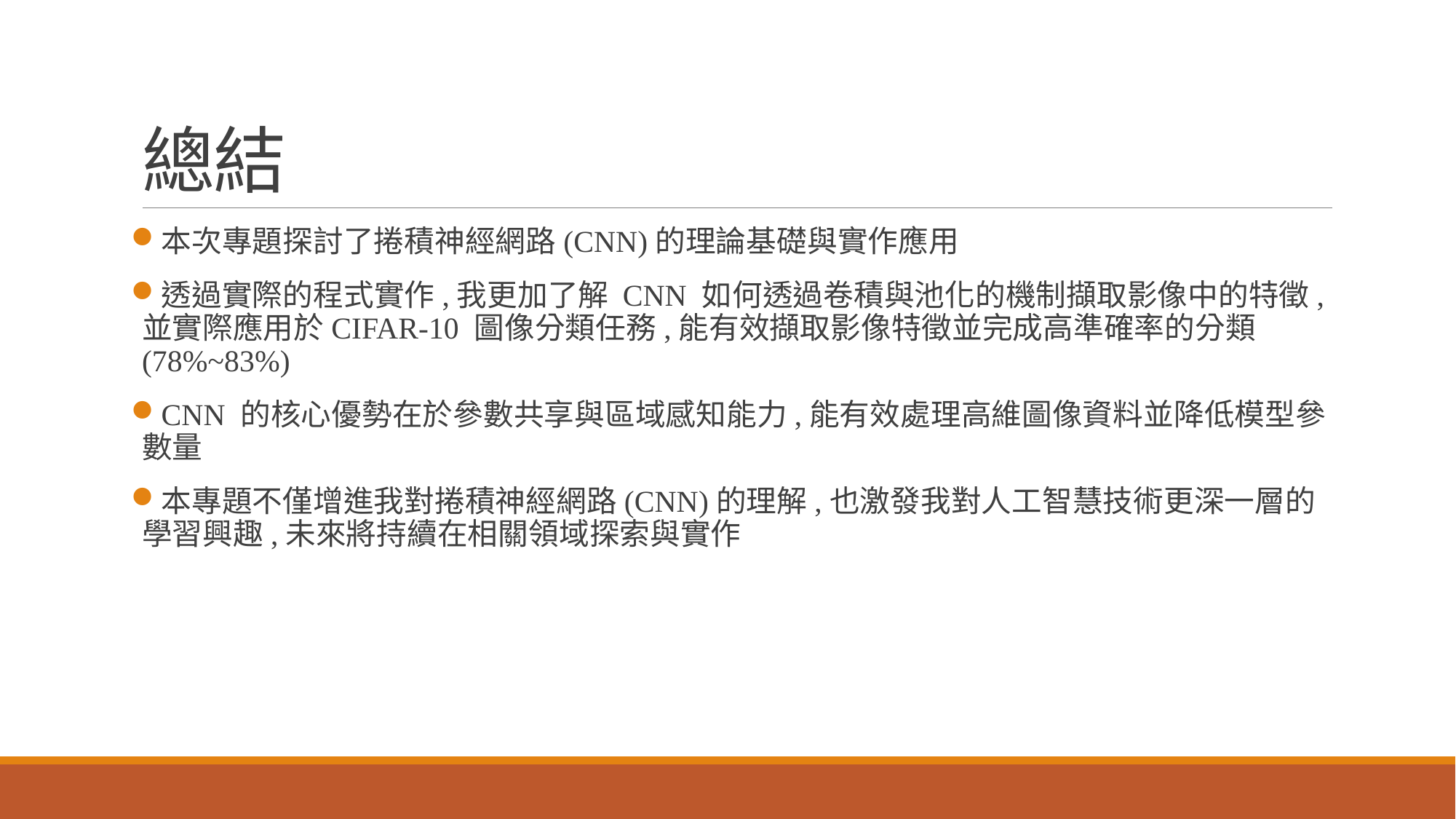

# 總結
本次專題探討了捲積神經網路(CNN)的理論基礎與實作應用
透過實際的程式實作,我更加了解 CNN 如何透過卷積與池化的機制擷取影像中的特徵,並實際應用於CIFAR-10 圖像分類任務,能有效擷取影像特徵並完成高準確率的分類(78%~83%)
CNN 的核心優勢在於參數共享與區域感知能力,能有效處理高維圖像資料並降低模型參數量
本專題不僅增進我對捲積神經網路(CNN)的理解,也激發我對人工智慧技術更深一層的學習興趣,未來將持續在相關領域探索與實作